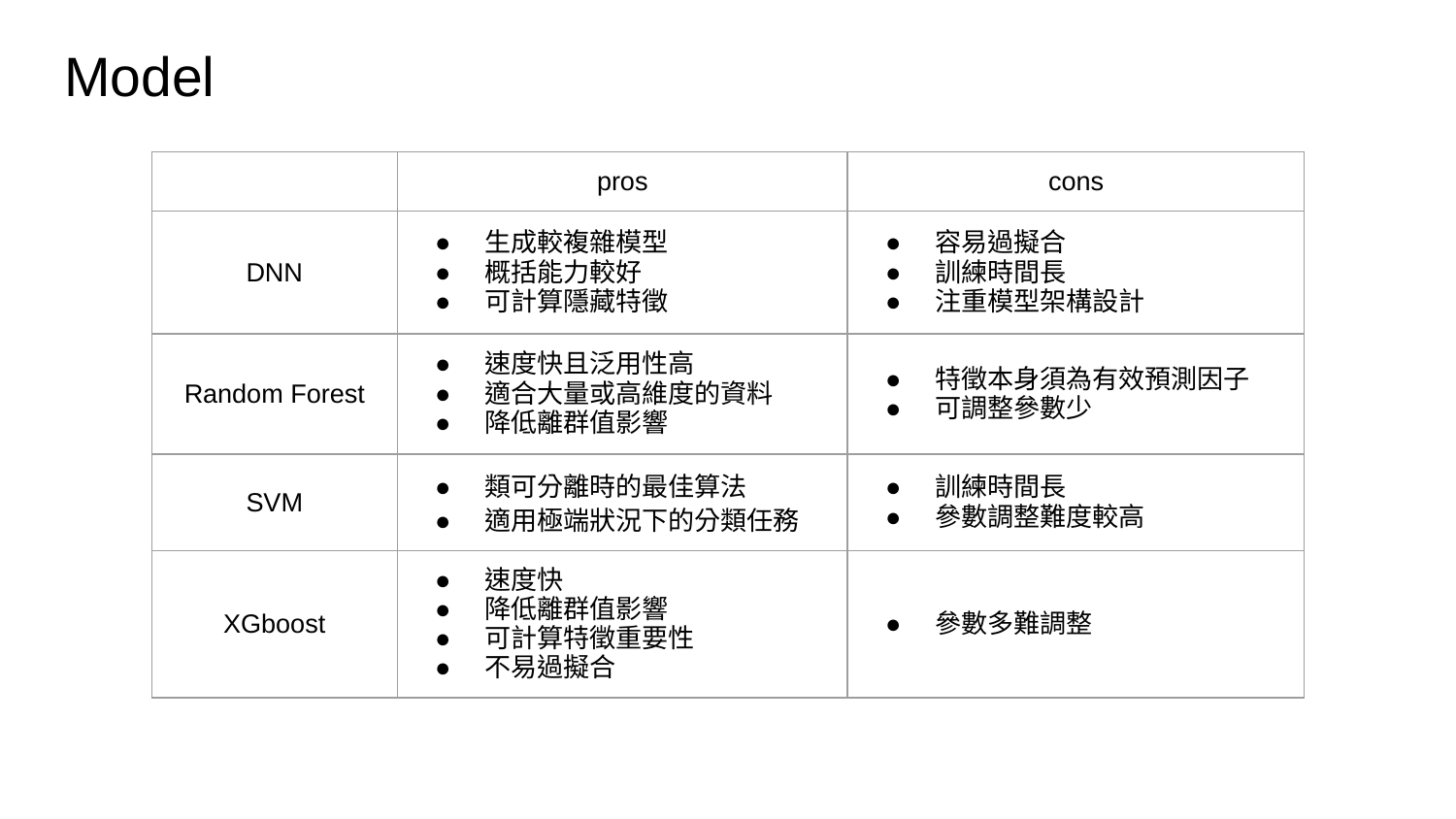

# Model
|  | pros | cons |
| --- | --- | --- |
| DNN | 生成較複雜模型 概括能力較好 可計算隱藏特徵 | 容易過擬合 訓練時間長 注重模型架構設計 |
| Random Forest | 速度快且泛用性高 適合大量或高維度的資料 降低離群值影響 | 特徵本身須為有效預測因子 可調整參數少 |
| SVM | 類可分離時的最佳算法 適用極端狀況下的分類任務 | 訓練時間長 參數調整難度較高 |
| XGboost | 速度快 降低離群值影響 可計算特徵重要性 不易過擬合 | 參數多難調整 |